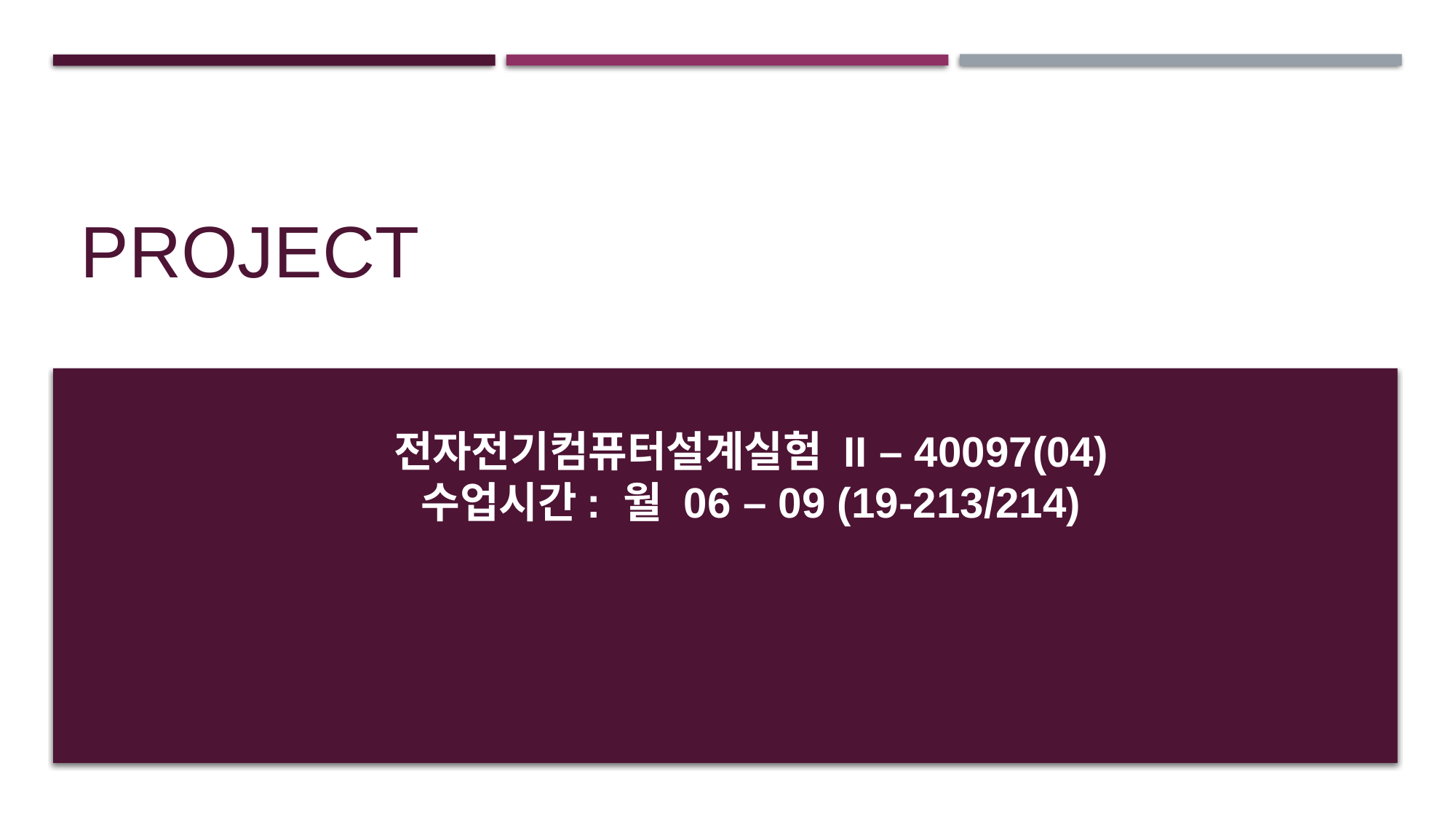

# Project
전자전기컴퓨터설계실험 II – 40097(04)
수업시간: 월 06 – 09 (19-213/214)